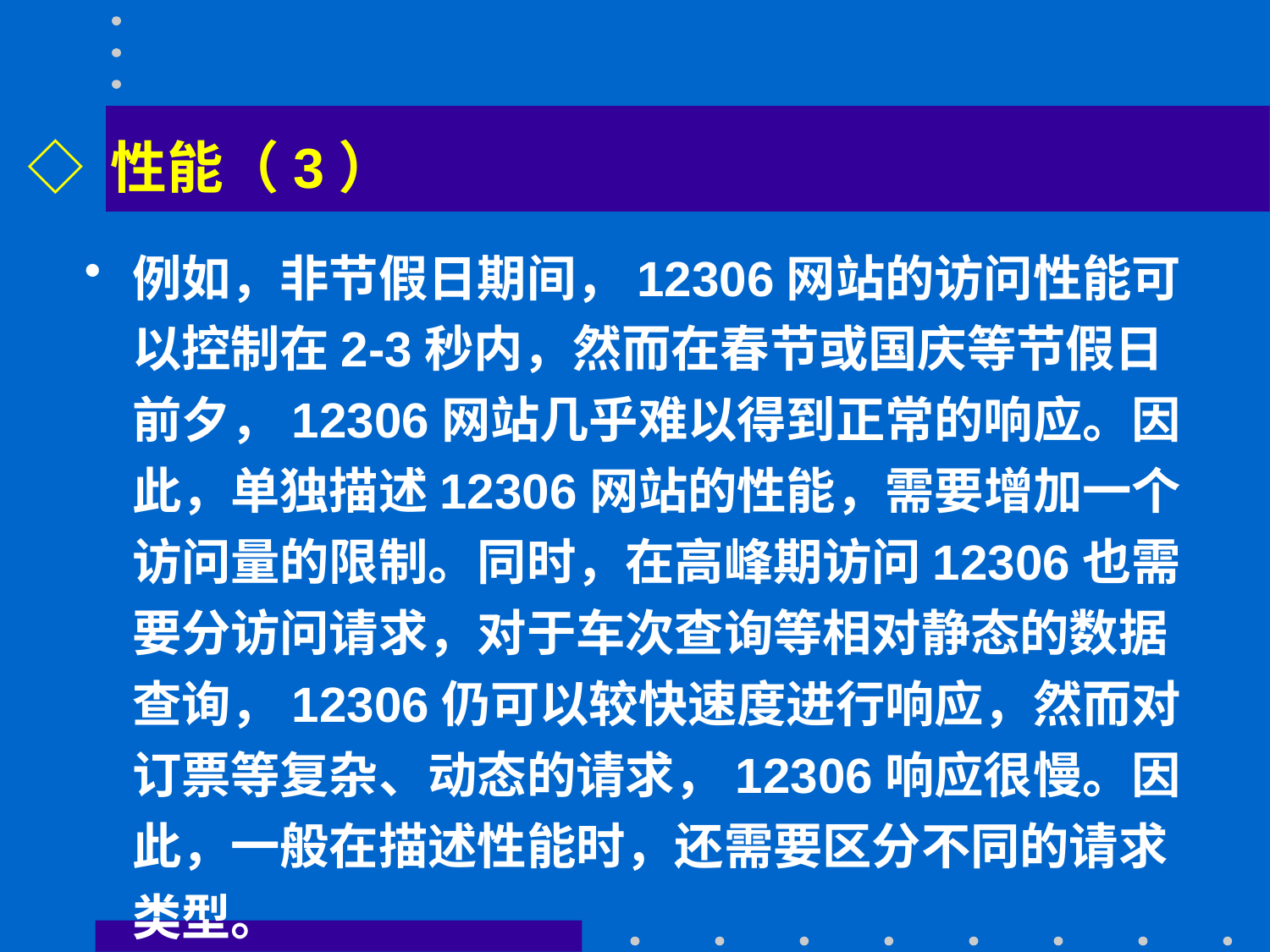

◇ 性能（3）
例如，非节假日期间，12306网站的访问性能可以控制在2-3秒内，然而在春节或国庆等节假日前夕，12306网站几乎难以得到正常的响应。因此，单独描述12306网站的性能，需要增加一个访问量的限制。同时，在高峰期访问12306也需要分访问请求，对于车次查询等相对静态的数据查询，12306仍可以较快速度进行响应，然而对订票等复杂、动态的请求，12306响应很慢。因此，一般在描述性能时，还需要区分不同的请求类型。